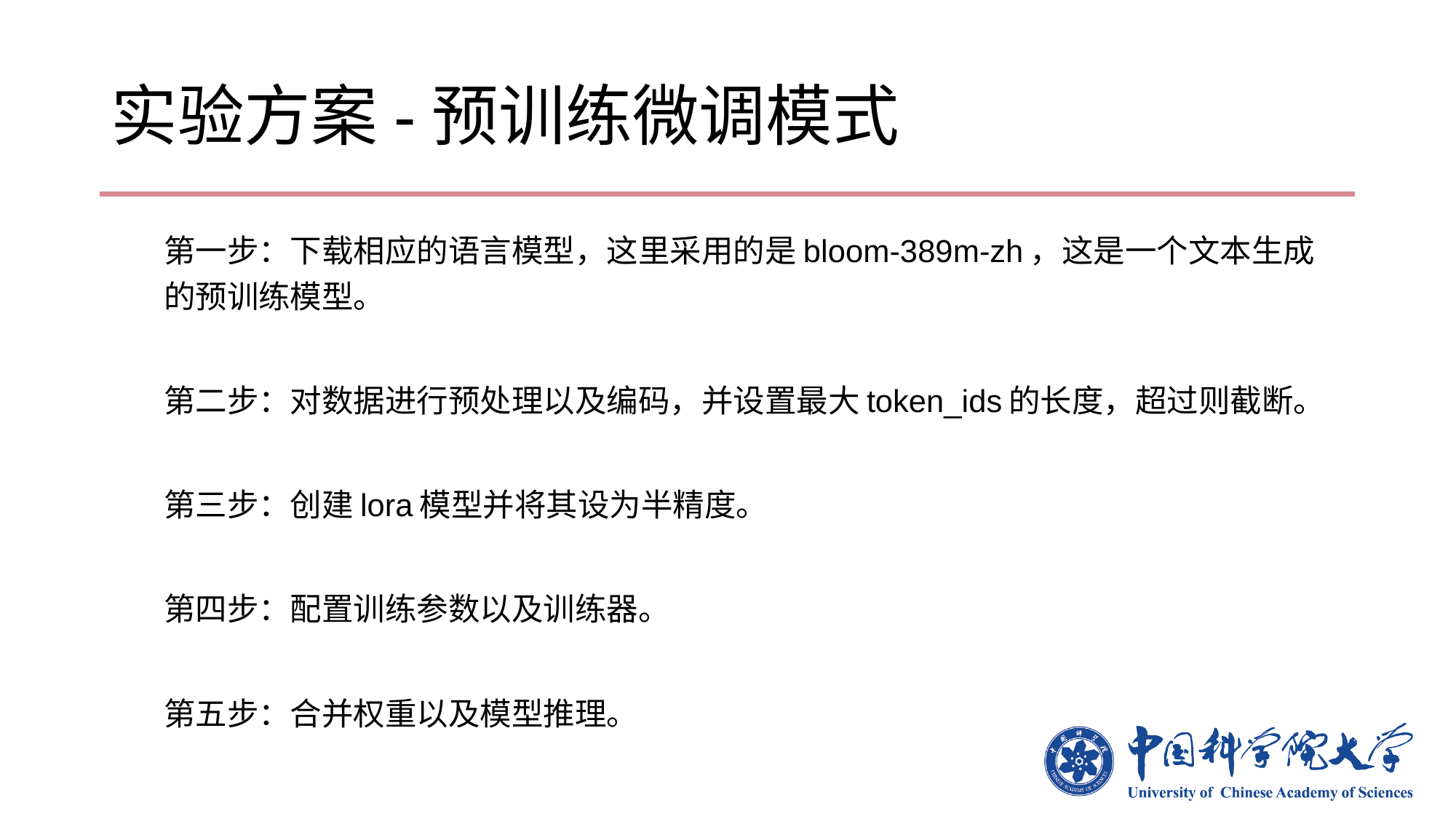

# 实验方案-预训练微调模式
第一步：下载相应的语言模型，这里采用的是bloom-389m-zh，这是一个文本生成的预训练模型。

第二步：对数据进行预处理以及编码，并设置最大token_ids的长度，超过则截断。

第三步：创建lora模型并将其设为半精度。

第四步：配置训练参数以及训练器。

第五步：合并权重以及模型推理。